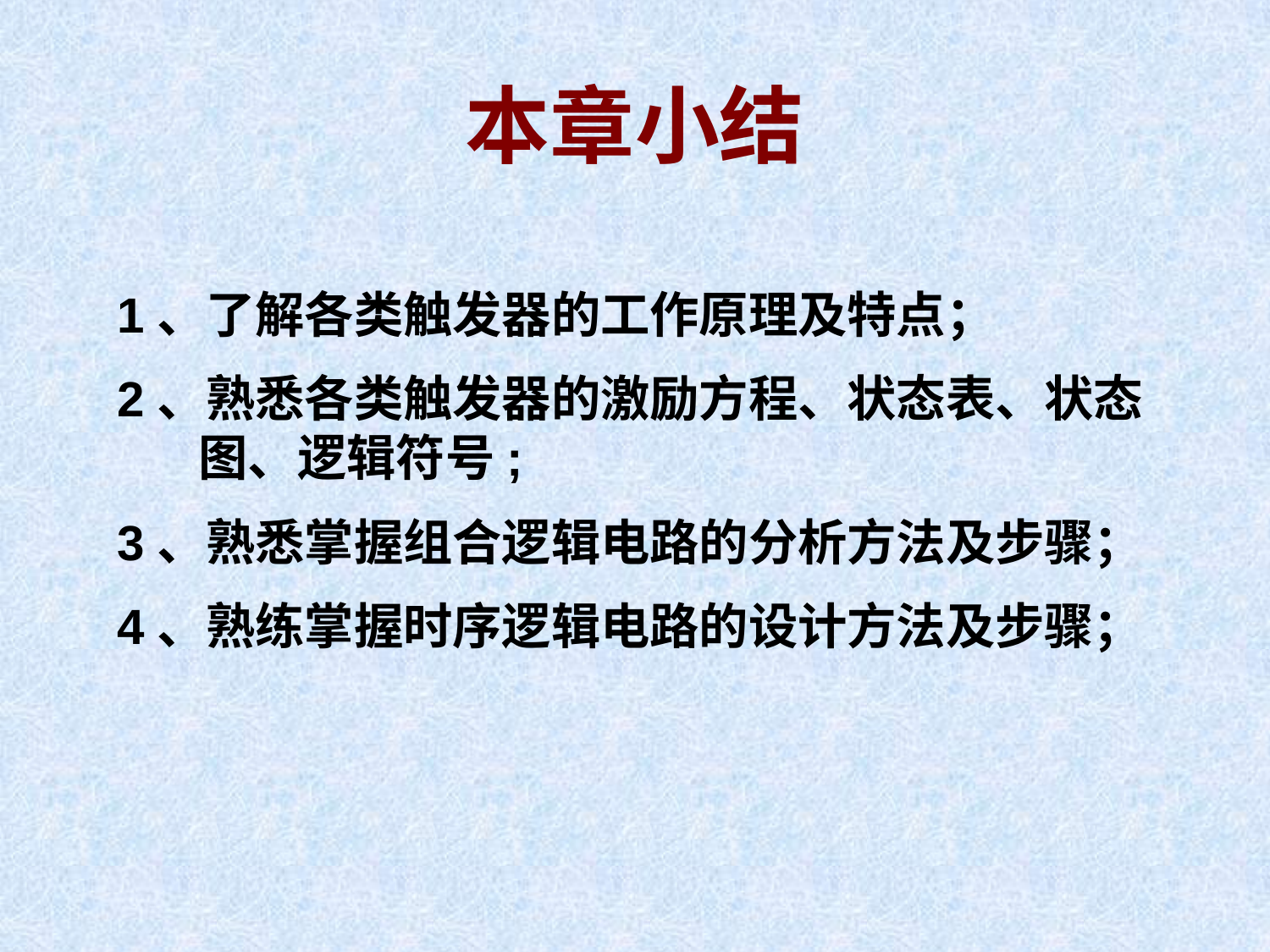

本章小结
1、了解各类触发器的工作原理及特点；
2、熟悉各类触发器的激励方程、状态表、状态图、逻辑符号;
3、熟悉掌握组合逻辑电路的分析方法及步骤；
4、熟练掌握时序逻辑电路的设计方法及步骤；